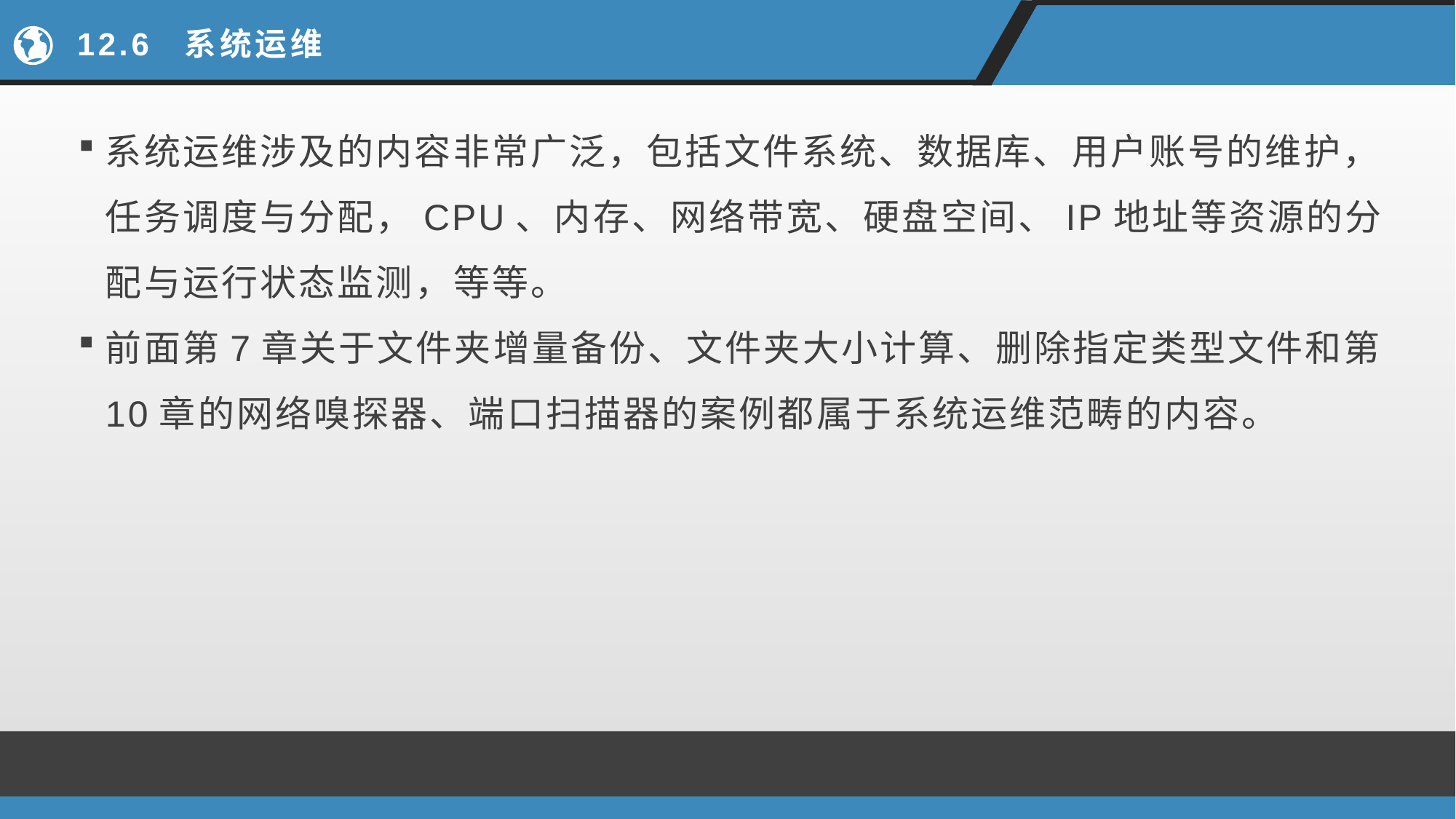

# 12.6  系统运维

系统运维涉及的内容非常广泛，包括文件系统、数据库、用户账号的维护，任务调度与分配，CPU、内存、网络带宽、硬盘空间、IP地址等资源的分配与运行状态监测，等等。
前面第7章关于文件夹增量备份、文件夹大小计算、删除指定类型文件和第10章的网络嗅探器、端口扫描器的案例都属于系统运维范畴的内容。